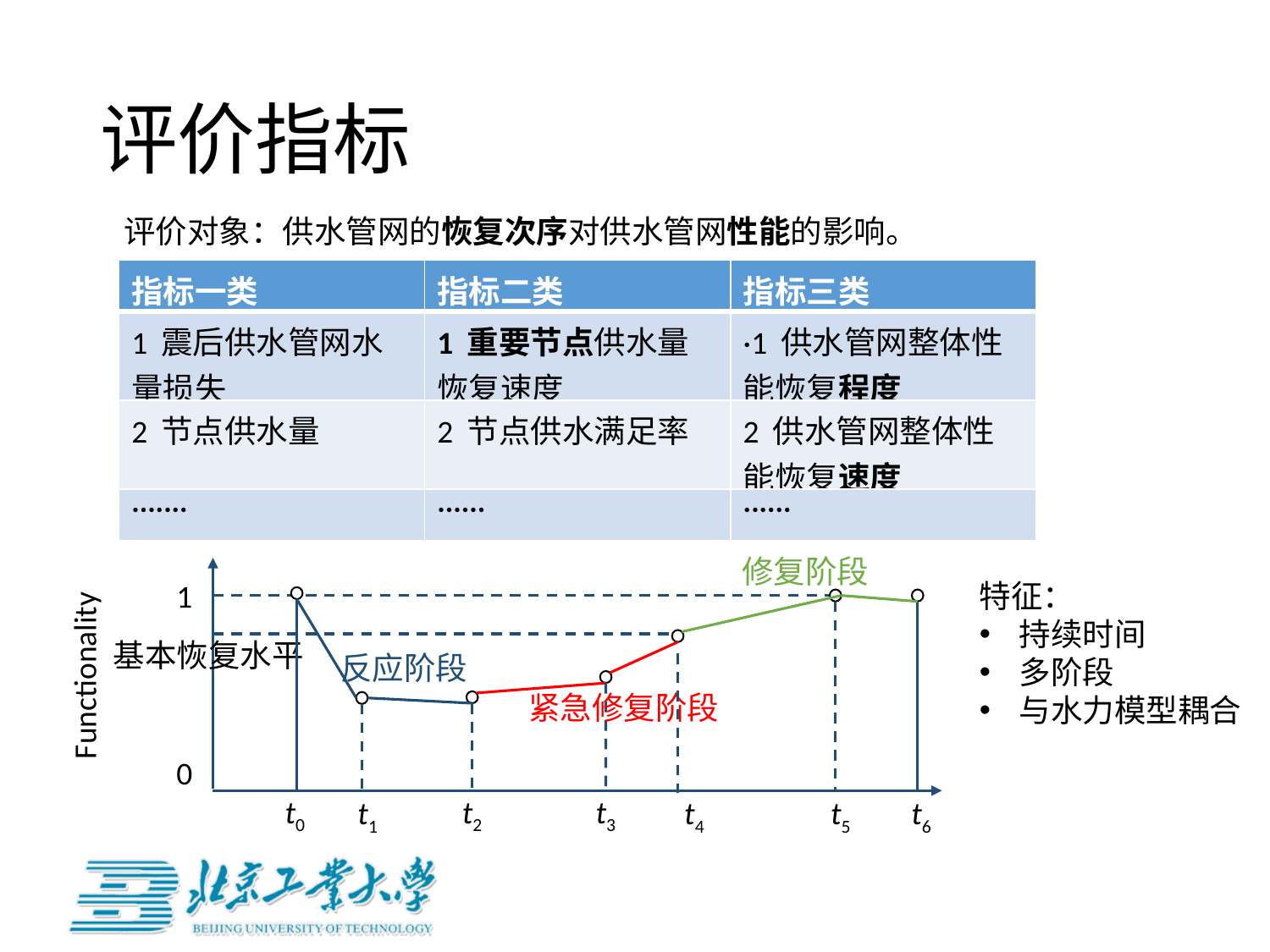

# 评价指标
评价对象：供水管网的恢复次序对供水管网性能的影响。
| 指标一类 | 指标二类 | 指标三类 |
| --- | --- | --- |
| 1 震后供水管网水量损失 | 1 重要节点供水量恢复速度 | ·1 供水管网整体性能恢复程度 |
| 2 节点供水量 | 2 节点供水满足率 | 2 供水管网整体性能恢复速度 |
| ······· | ······ | ······ |
修复阶段
1
特征：
持续时间
多阶段
与水力模型耦合

基本恢复水平

反应阶段
Functionality

紧急修复阶段

0
t3
t0
t2
t4
t6
t1
t5